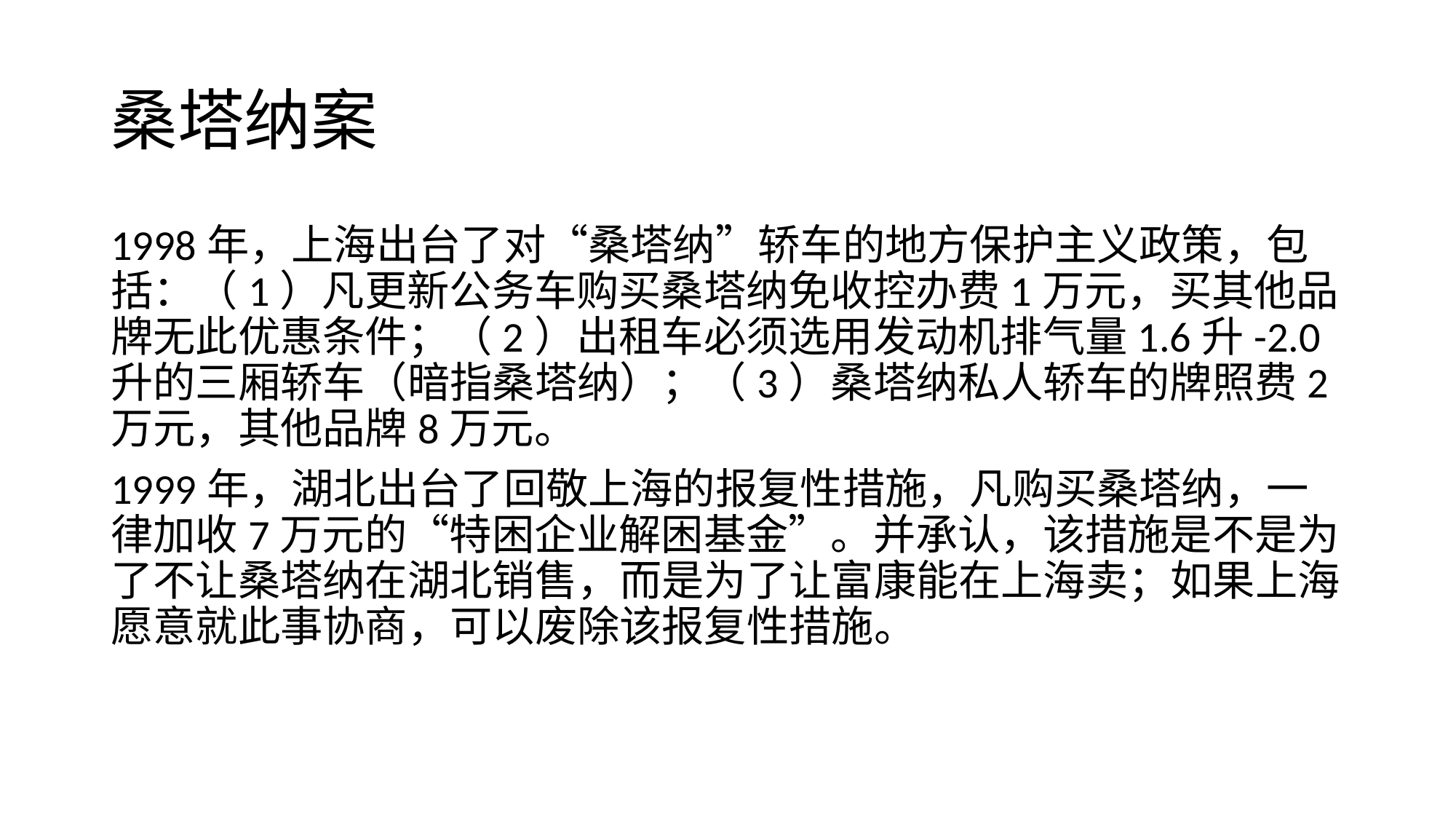

# 桑塔纳案
1998年，上海出台了对“桑塔纳”轿车的地方保护主义政策，包括：（1）凡更新公务车购买桑塔纳免收控办费1万元，买其他品牌无此优惠条件；（2）出租车必须选用发动机排气量1.6升-2.0升的三厢轿车（暗指桑塔纳）；（3）桑塔纳私人轿车的牌照费2万元，其他品牌8万元。
1999年，湖北出台了回敬上海的报复性措施，凡购买桑塔纳，一律加收7万元的“特困企业解困基金”。并承认，该措施是不是为了不让桑塔纳在湖北销售，而是为了让富康能在上海卖；如果上海愿意就此事协商，可以废除该报复性措施。